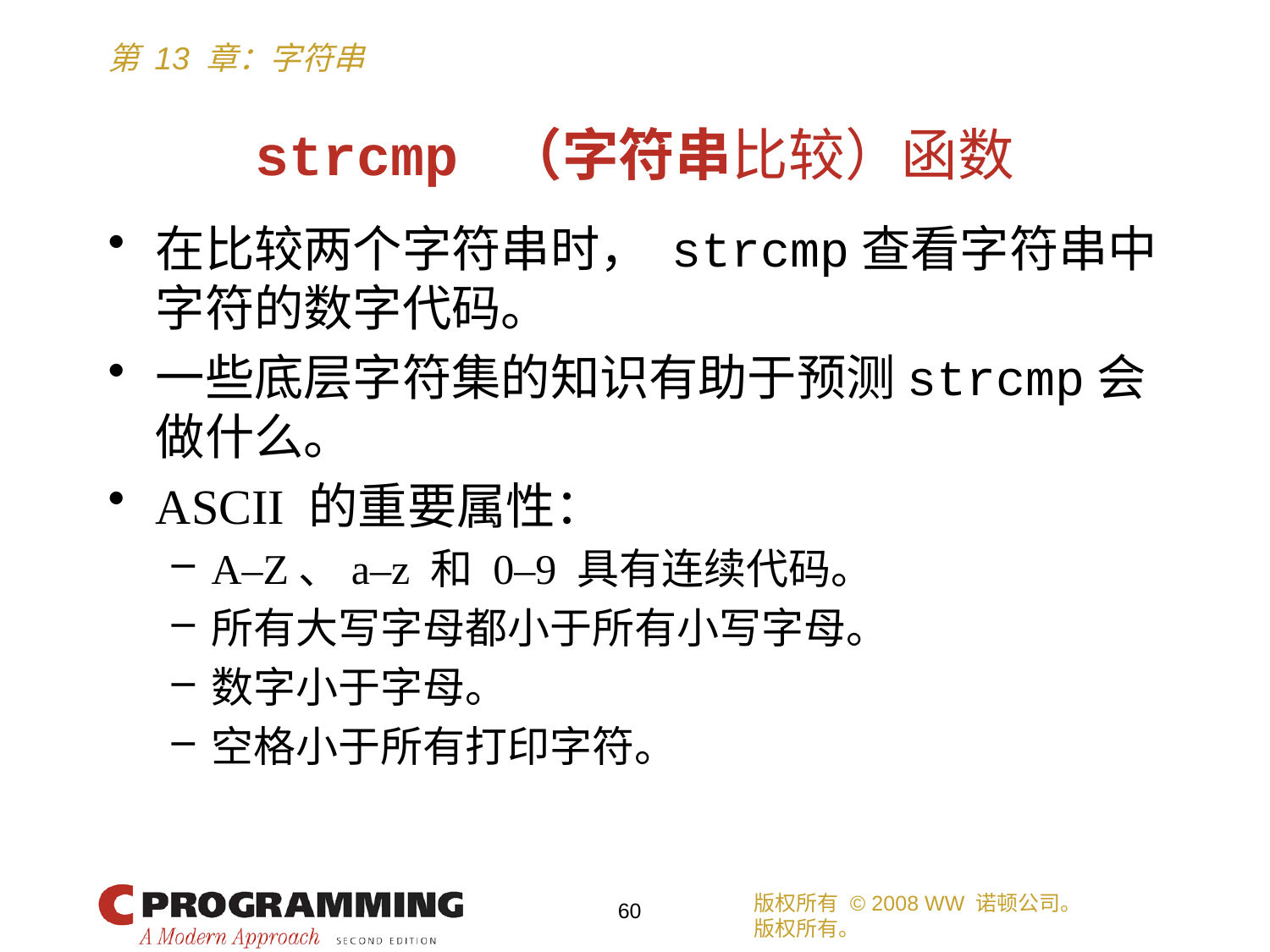

# strcmp （字符串比较）函数
在比较两个字符串时， strcmp查看字符串中字符的数字代码。
一些底层字符集的知识有助于预测strcmp会做什么。
ASCII 的重要属性：
A–Z、a–z 和 0–9 具有连续代码。
所有大写字母都小于所有小写字母。
数字小于字母。
空格小于所有打印字符。
版权所有 © 2008 WW 诺顿公司。
版权所有。
60